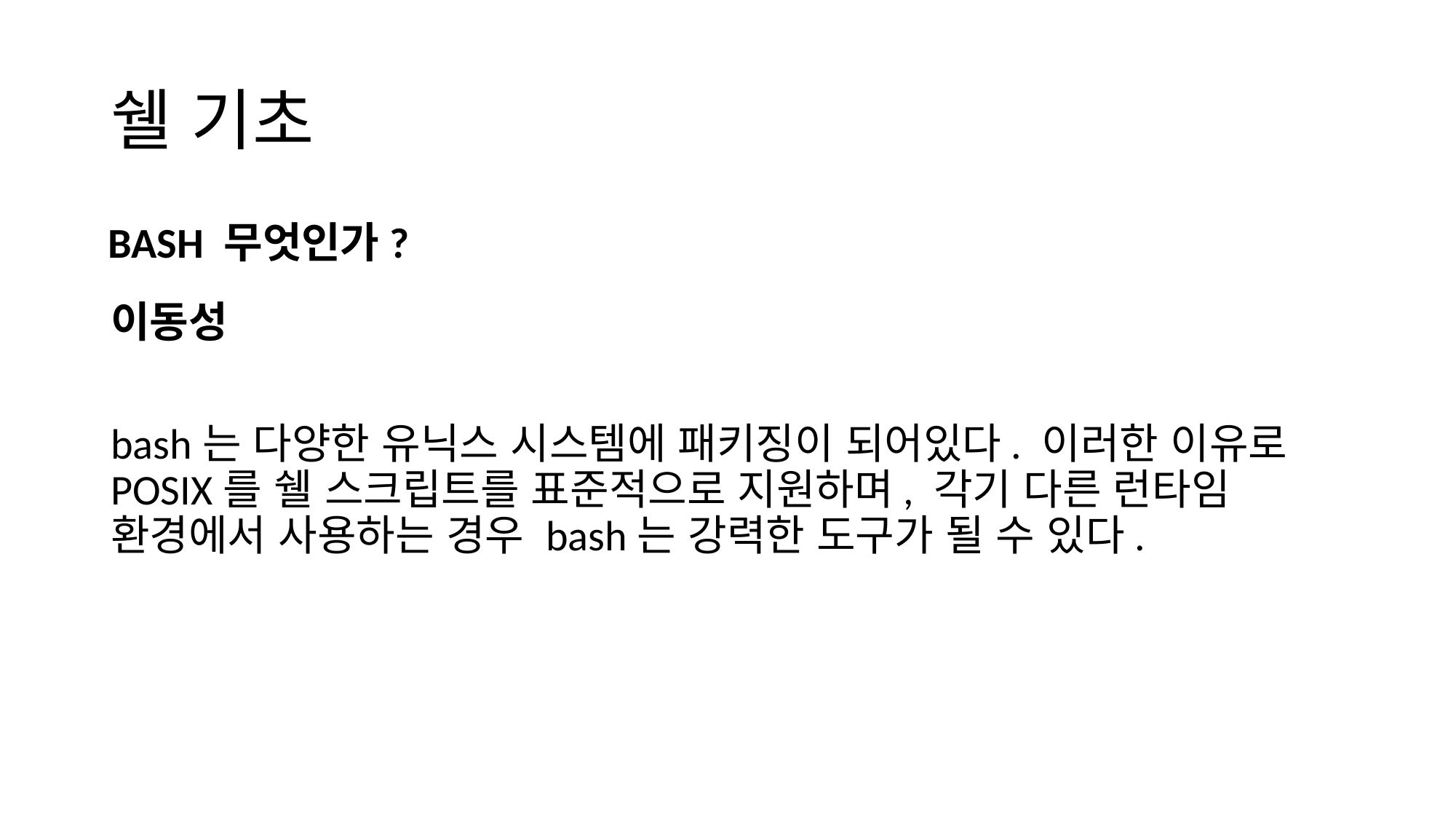

# 쉘 기초
BASH 무엇인가?
이동성

bash는 다양한 유닉스 시스템에 패키징이 되어있다. 이러한 이유로 POSIX를 쉘 스크립트를 표준적으로 지원하며, 각기 다른 런타임 환경에서 사용하는 경우 bash는 강력한 도구가 될 수 있다.